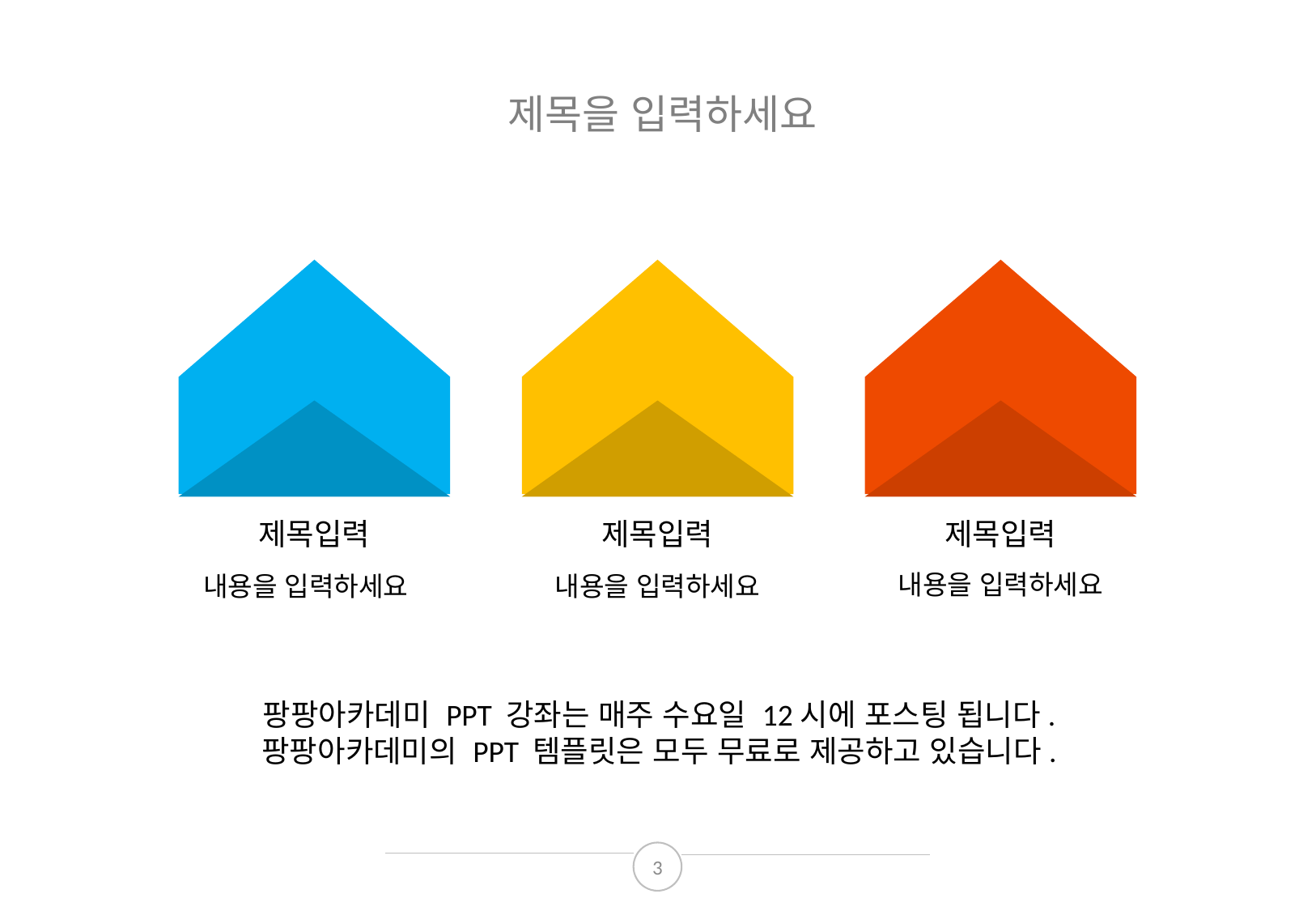

제목을 입력하세요

제목입력
제목입력
제목입력
내용을 입력하세요
내용을 입력하세요
내용을 입력하세요
팡팡아카데미 PPT 강좌는 매주 수요일 12시에 포스팅 됩니다.
팡팡아카데미의 PPT 템플릿은 모두 무료로 제공하고 있습니다.
3